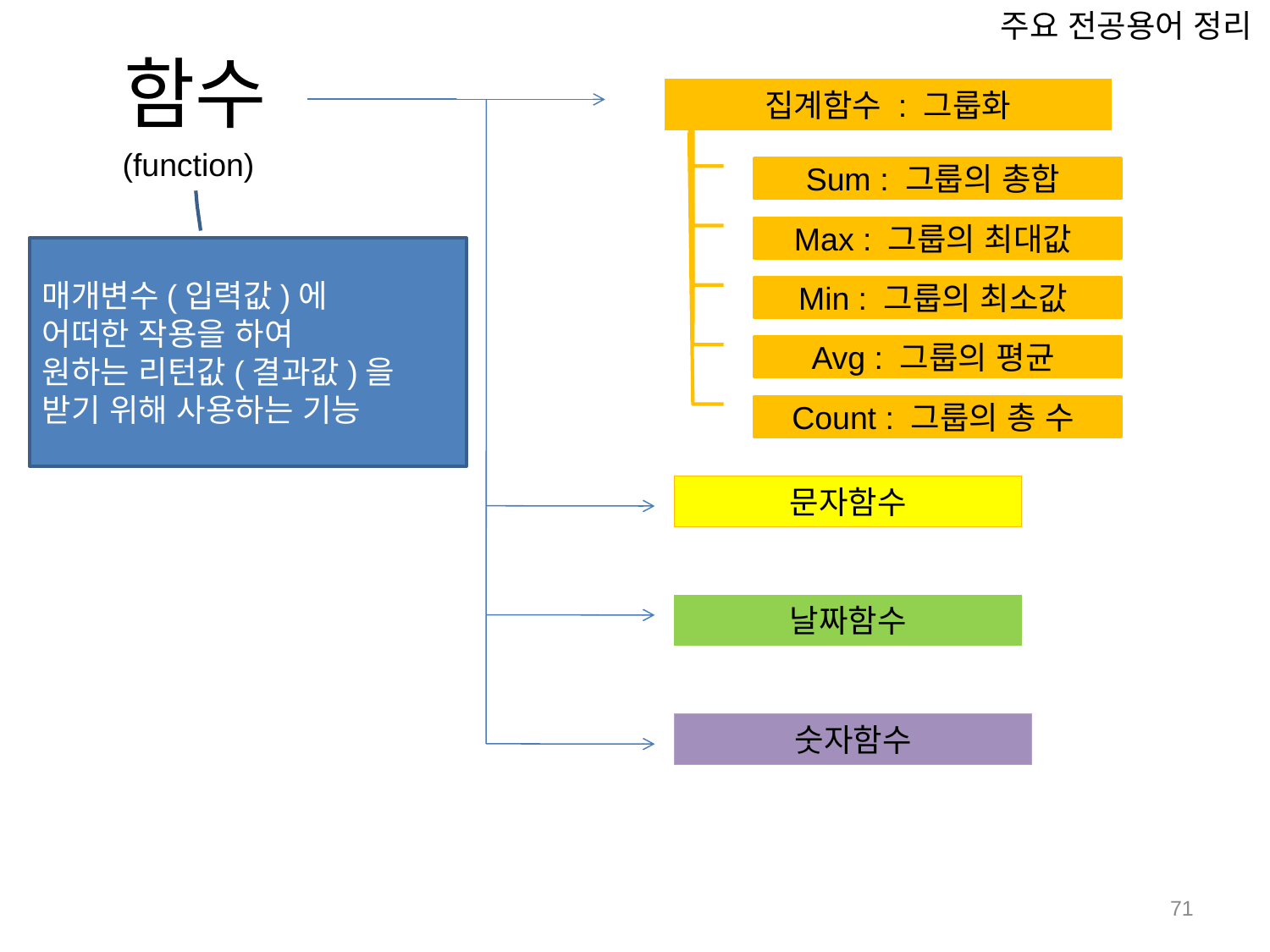

주요 전공용어 정리
함수
집계함수 : 그룹화
(function)
Sum : 그룹의 총합
Max : 그룹의 최대값
매개변수(입력값)에
어떠한 작용을 하여
원하는 리턴값(결과값)을
받기 위해 사용하는 기능
Min : 그룹의 최소값
Avg : 그룹의 평균
Count : 그룹의 총 수
문자함수
날짜함수
숫자함수
71